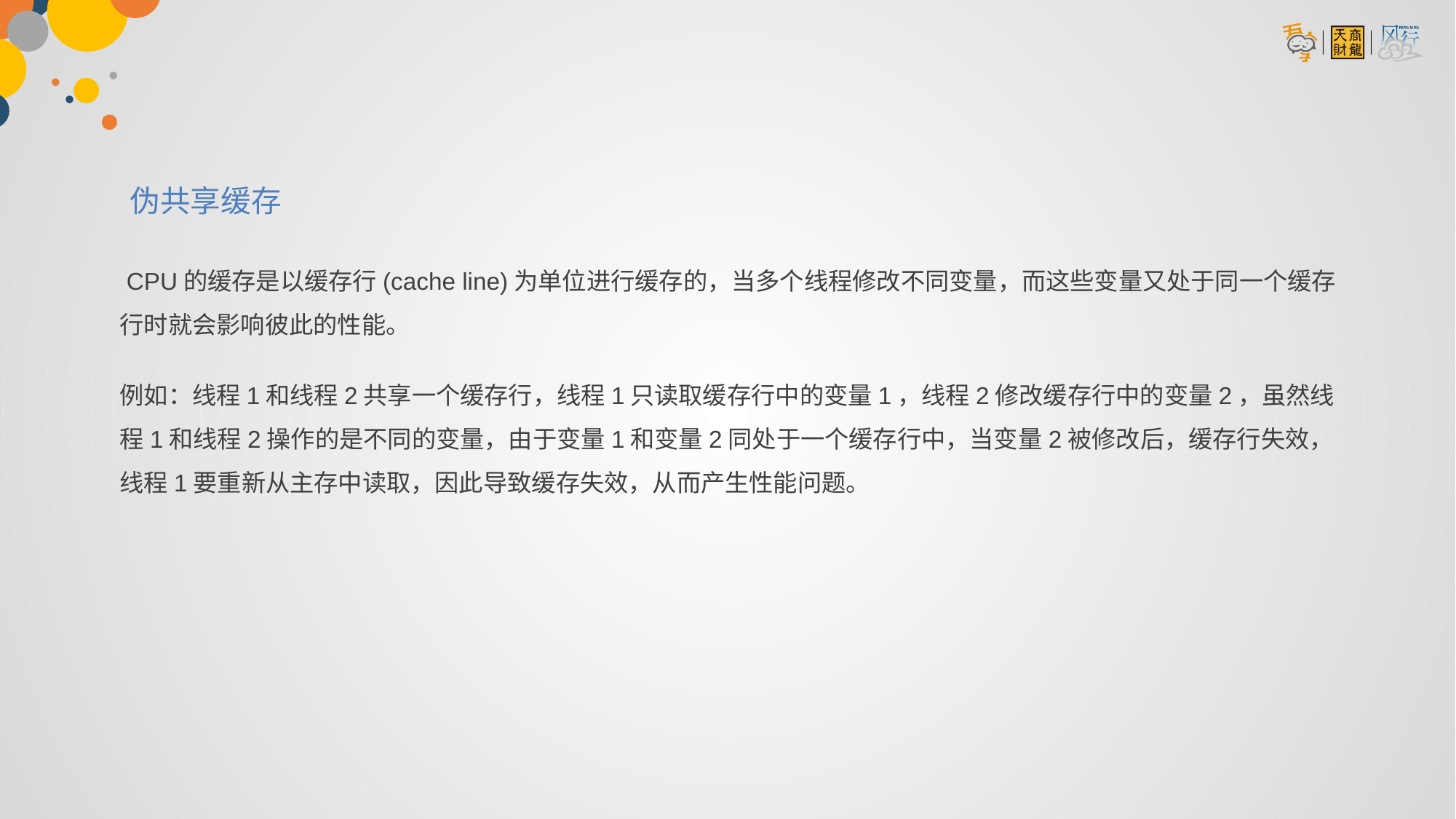

伪共享缓存
 CPU的缓存是以缓存行(cache line)为单位进行缓存的，当多个线程修改不同变量，而这些变量又处于同一个缓存行时就会影响彼此的性能。
例如：线程1和线程2共享一个缓存行，线程1只读取缓存行中的变量1，线程2修改缓存行中的变量2，虽然线程1和线程2操作的是不同的变量，由于变量1和变量2同处于一个缓存行中，当变量2被修改后，缓存行失效，线程1要重新从主存中读取，因此导致缓存失效，从而产生性能问题。